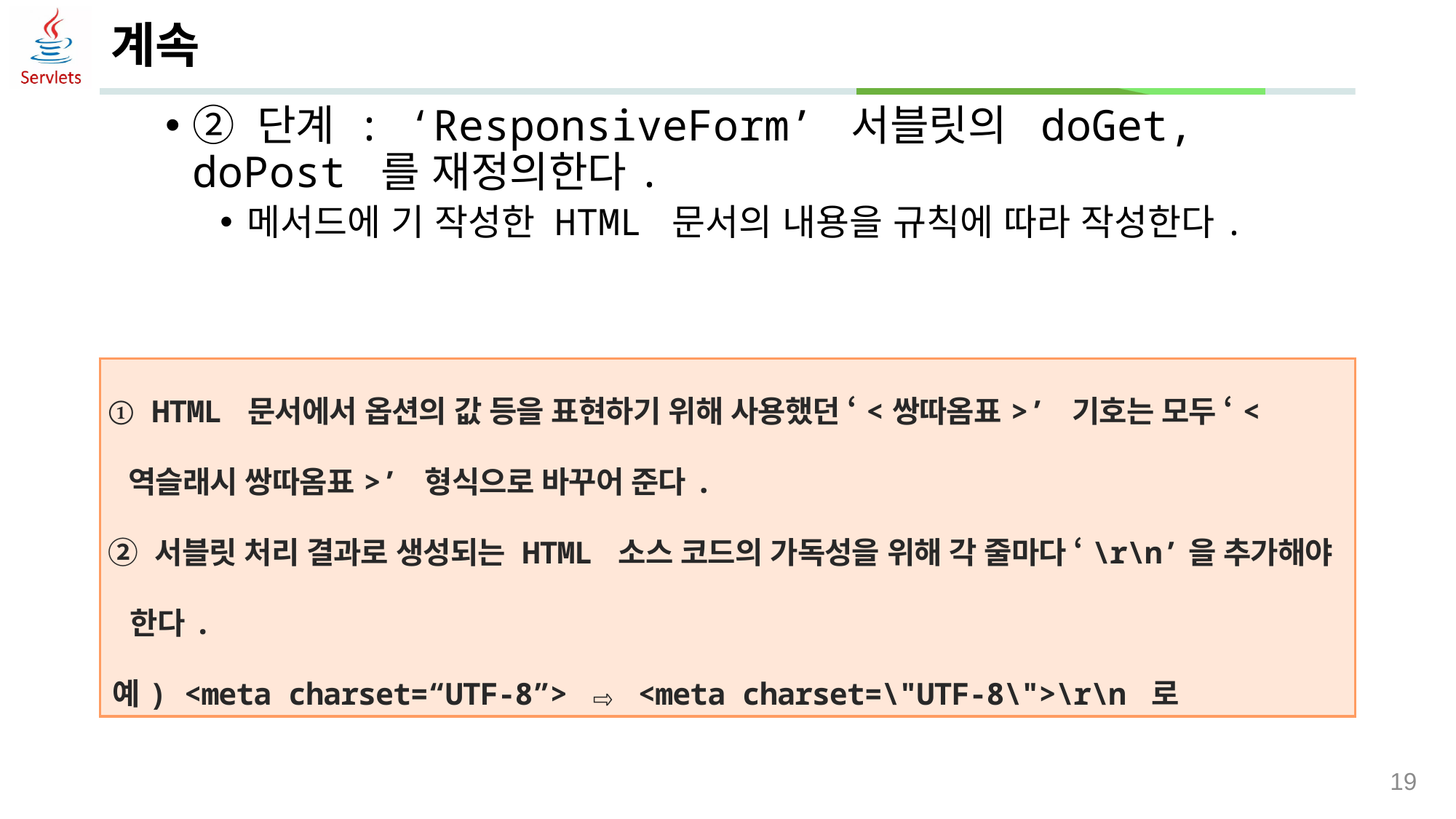

# 계속
② 단계 : ‘ResponsiveForm’ 서블릿의  doGet, doPost 를 재정의한다.
메서드에 기 작성한 HTML 문서의 내용을 규칙에 따라 작성한다.

| ① HTML 문서에서 옵션의 값 등을 표현하기 위해 사용했던 ‘<쌍따옴표>’ 기호는 모두 ‘<역슬래시 쌍따옴표>’ 형식으로 바꾸어 준다. ② 서블릿 처리 결과로 생성되는 HTML 소스 코드의 가독성을 위해 각 줄마다 ‘\r\n’을 추가해야 한다. 예) <meta charset=“UTF-8”> ⇨ <meta charset=\"UTF-8\">\r\n 로 |
| --- |
19